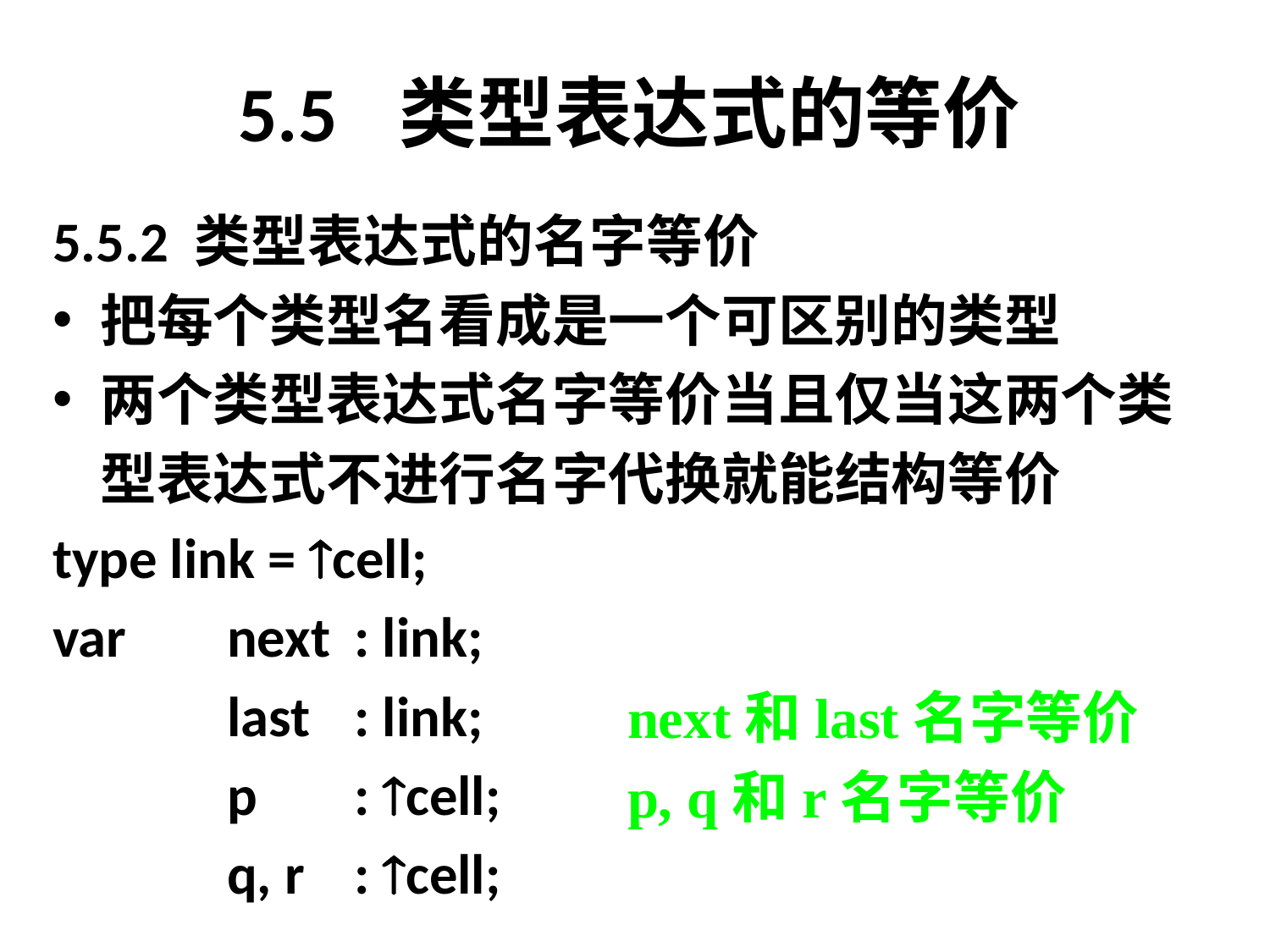

# 5.5  类型表达式的等价
5.5.2 类型表达式的名字等价
把每个类型名看成是一个可区别的类型
两个类型表达式名字等价当且仅当这两个类
	型表达式不进行名字代换就能结构等价
type link = ↑cell;
var 	next	: link;
		last	: link;
		p 	: ↑cell;
		q, r	: ↑cell;
next和last名字等价
p, q和r名字等价